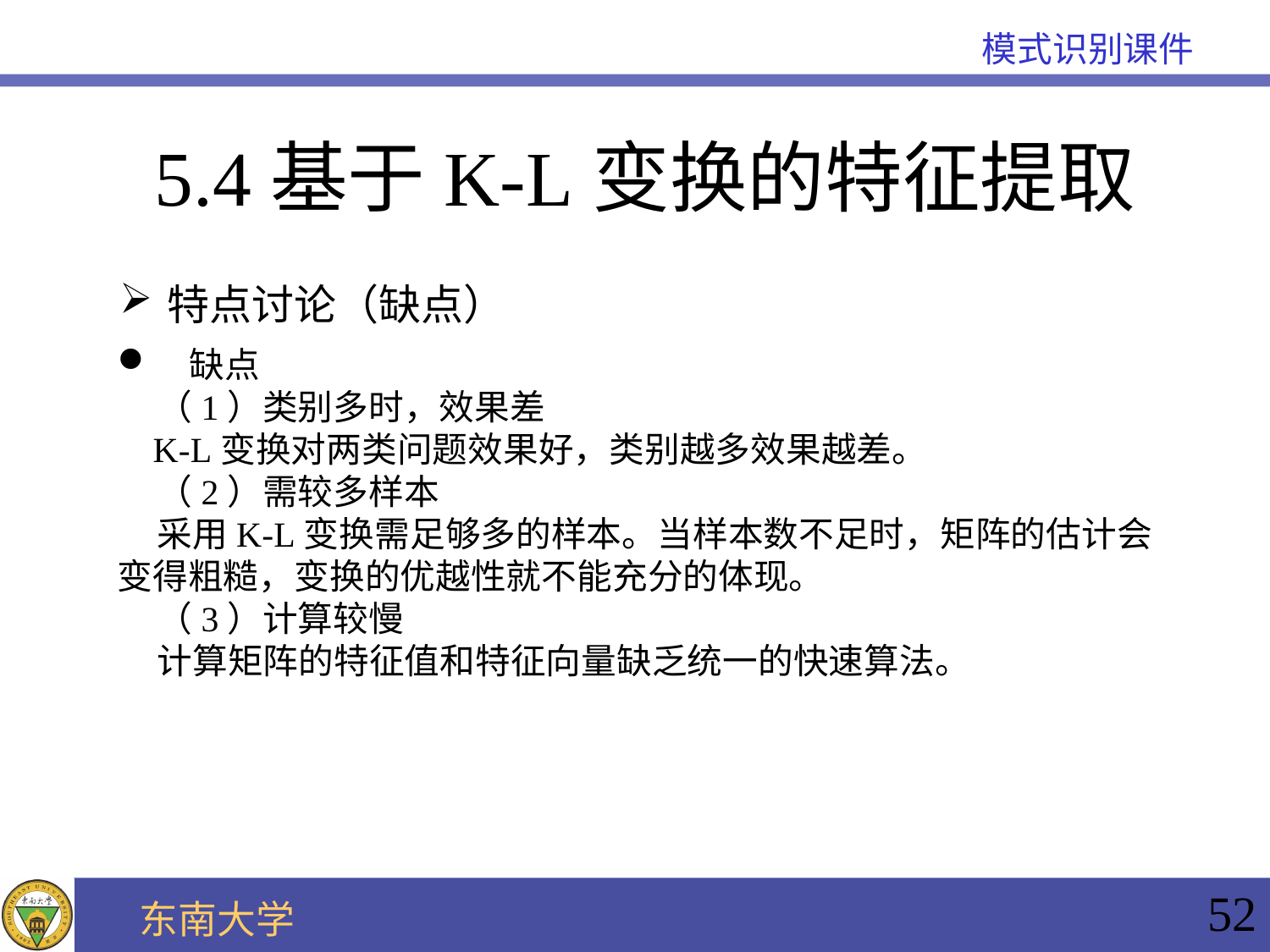

# 5.4基于K-L变换的特征提取
特点讨论（缺点）
  缺点
    （1）类别多时，效果差
    K-L变换对两类问题效果好，类别越多效果越差。
    （2）需较多样本
    采用K-L变换需足够多的样本。当样本数不足时，矩阵的估计会变得粗糙，变换的优越性就不能充分的体现。
    （3）计算较慢
    计算矩阵的特征值和特征向量缺乏统一的快速算法。
52